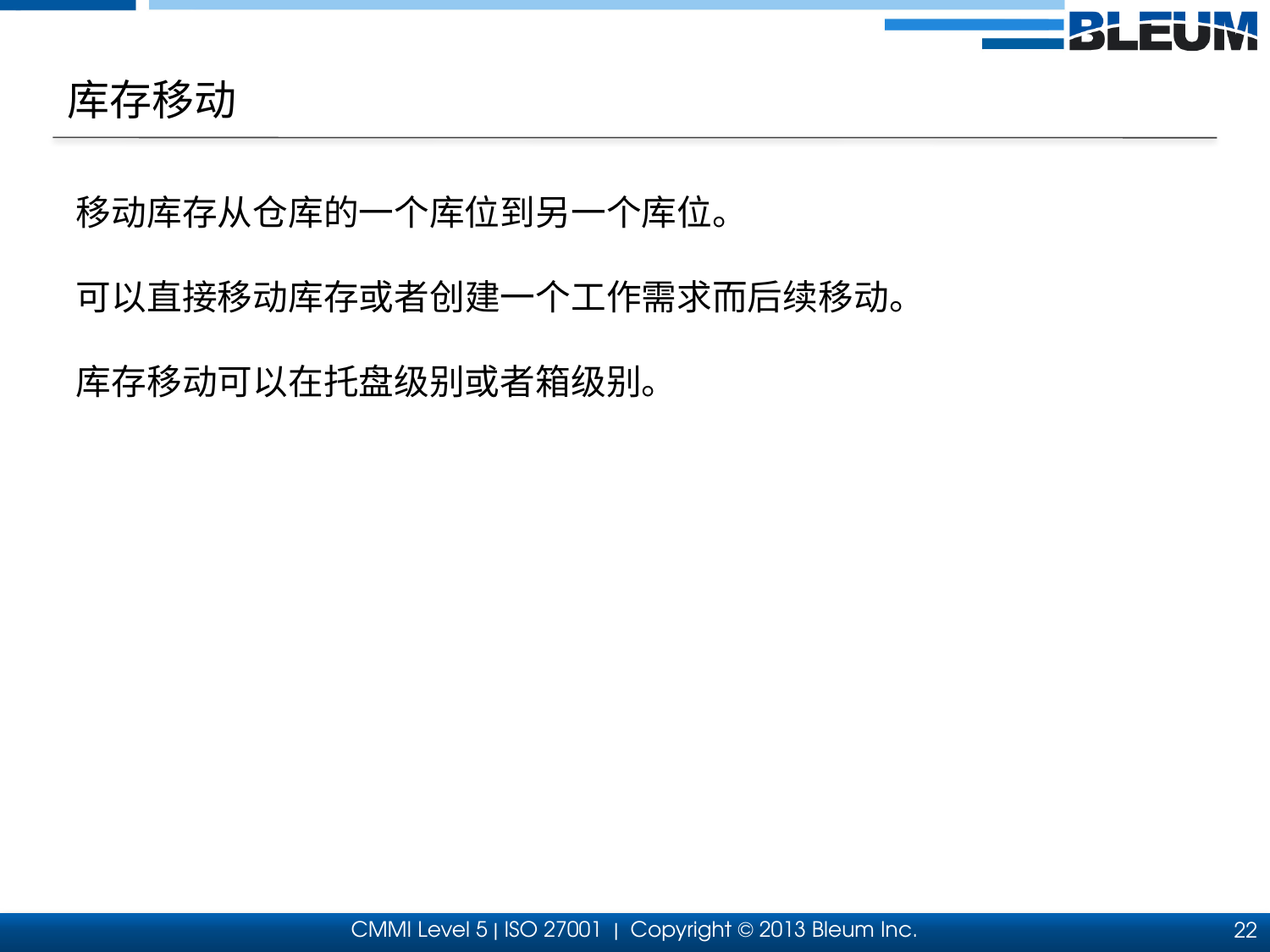

库存移动
移动库存从仓库的一个库位到另一个库位。

可以直接移动库存或者创建一个工作需求而后续移动。

库存移动可以在托盘级别或者箱级别。

22